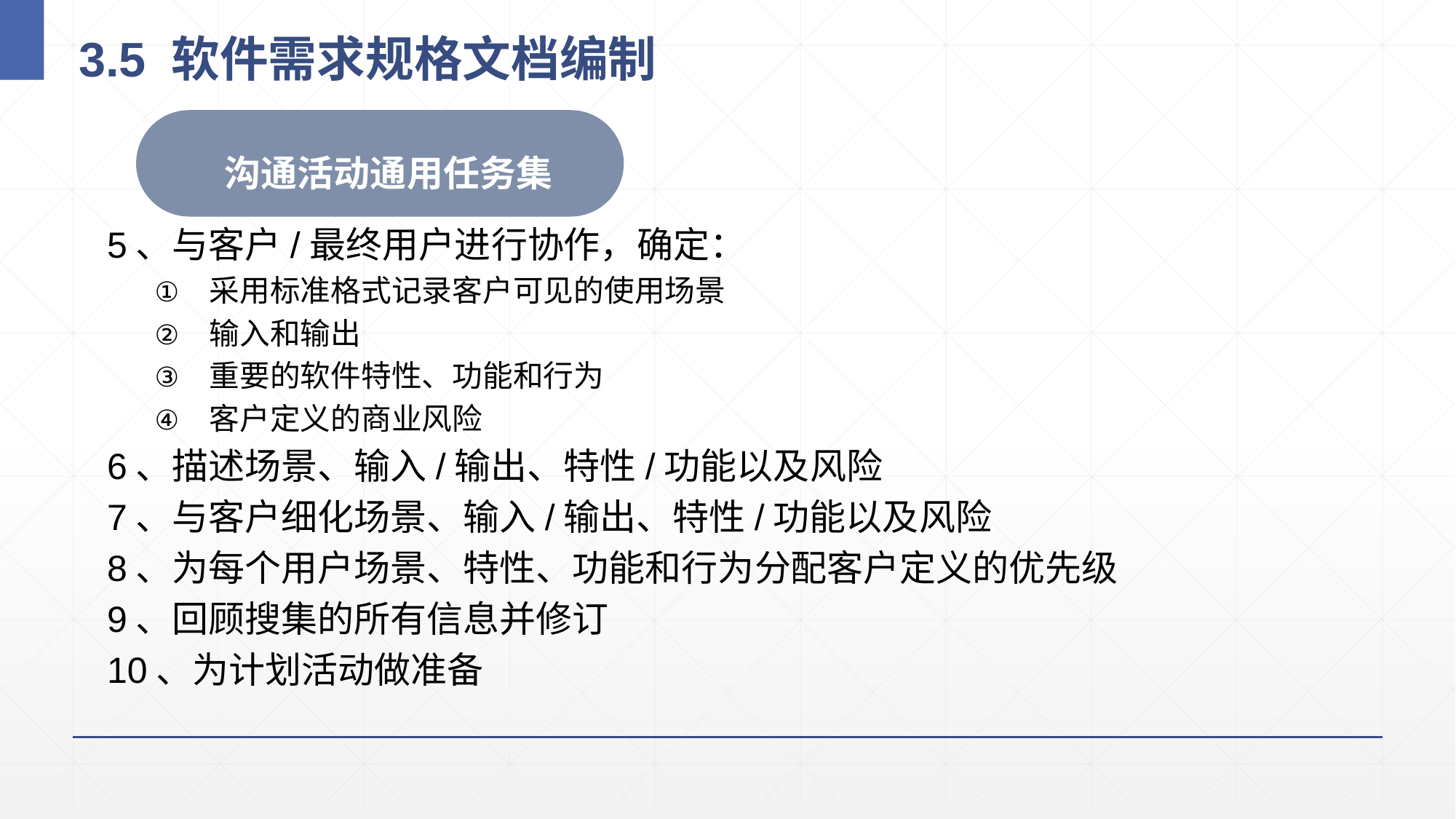

3.5 软件需求规格文档编制
沟通活动通用任务集
5、与客户/最终用户进行协作，确定：
采用标准格式记录客户可见的使用场景
输入和输出
重要的软件特性、功能和行为
客户定义的商业风险
6、描述场景、输入/输出、特性/功能以及风险
7、与客户细化场景、输入/输出、特性/功能以及风险
8、为每个用户场景、特性、功能和行为分配客户定义的优先级
9、回顾搜集的所有信息并修订
10、为计划活动做准备